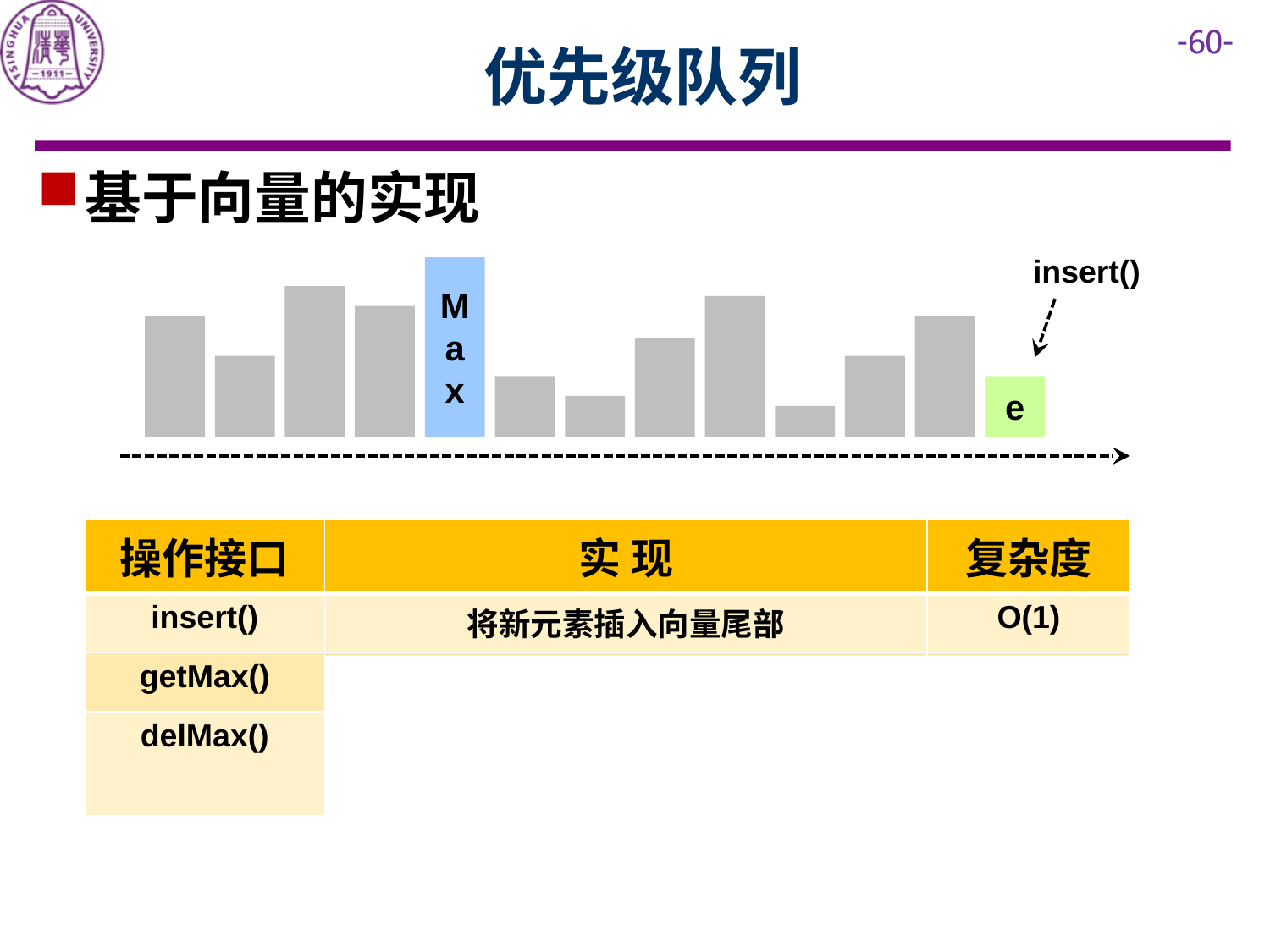

# 优先级队列
基于向量的实现
insert()
Max

e

| 操作接口 | 实 现 | 复杂度 |
| --- | --- | --- |
| insert() | 将新元素插入向量尾部 | O(1) |
| getMax() | 遍历向量所有元素读取优先级最大者 | O(n) |
| delMax() | 遍历向量所有元素，删除优先级最大者，对被删除元素后续元素进行移位 | O(n)+O(n)=O(n) |